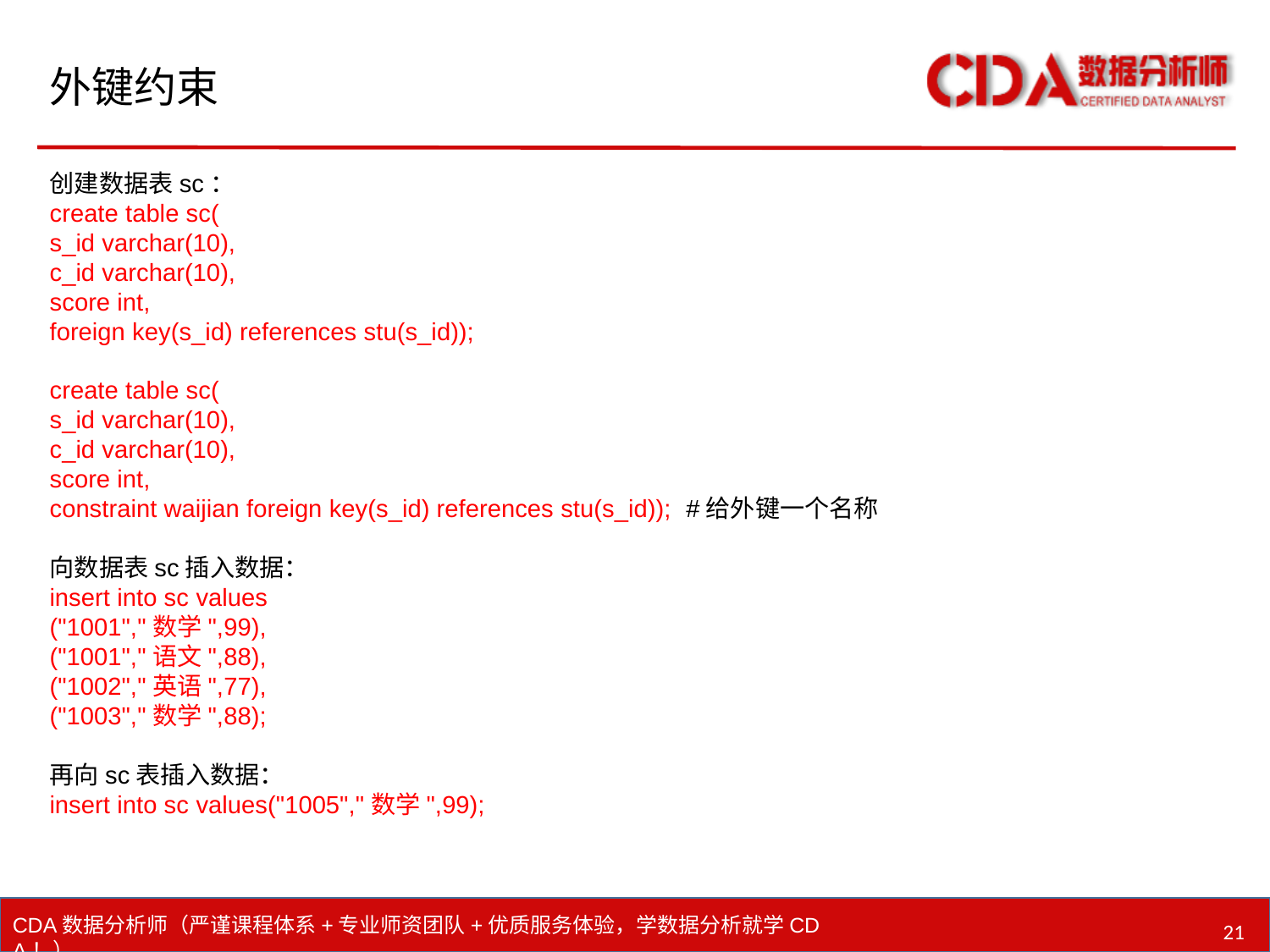

# 外键约束
创建数据表sc：
create table sc(
s_id varchar(10),
c_id varchar(10),
score int,
foreign key(s_id) references stu(s_id));

create table sc(
s_id varchar(10),
c_id varchar(10),
score int,
constraint waijian foreign key(s_id) references stu(s_id));  #给外键一个名称

向数据表sc插入数据：
insert into sc values
("1001","数学",99),
("1001","语文",88),
("1002","英语",77),
("1003","数学",88);

再向sc表插入数据：
insert into sc values("1005","数学",99);

21